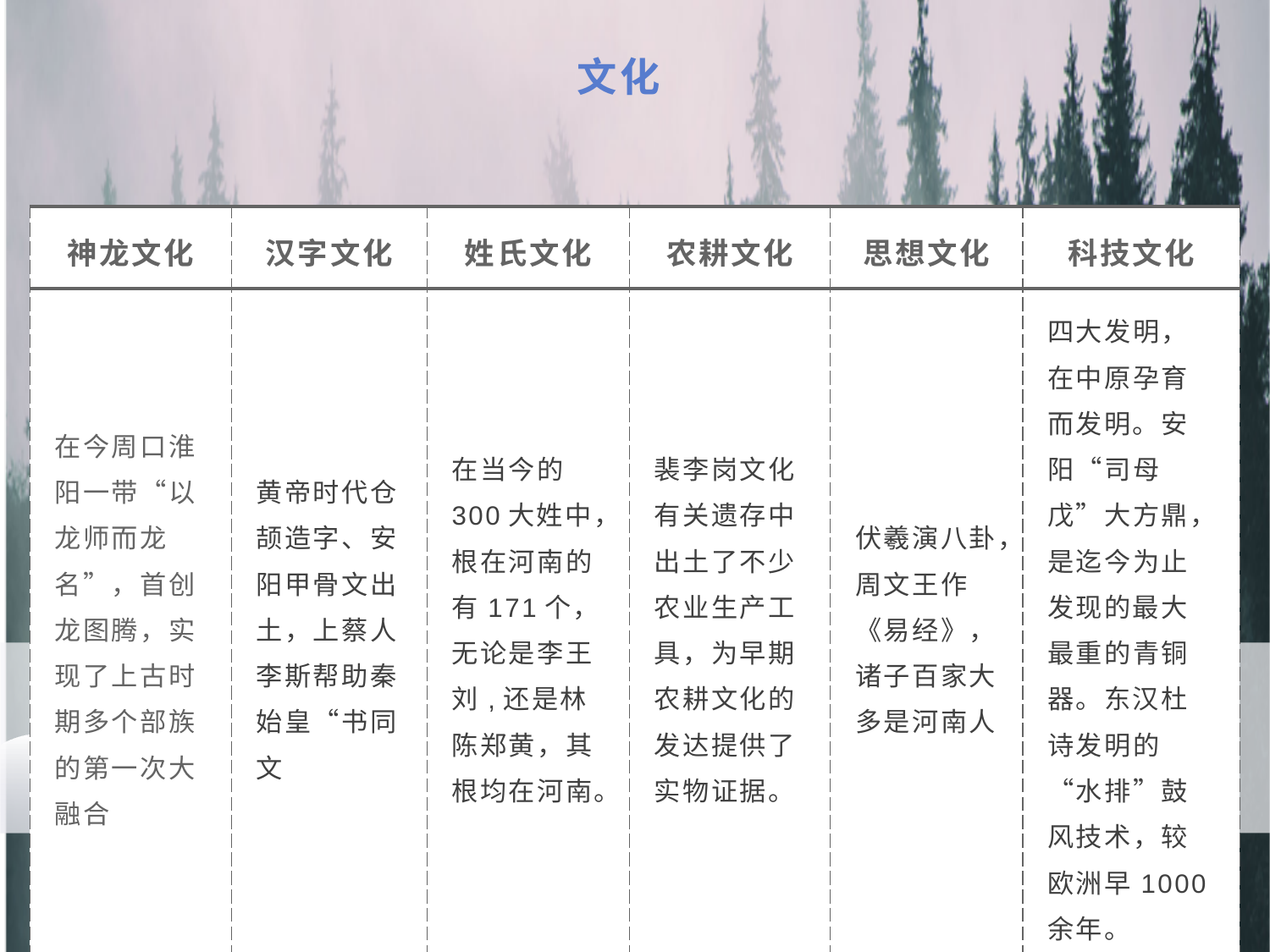

# 文化
| 神龙文化 | 汉字文化 | 姓氏文化 | 农耕文化 | 思想文化 | 科技文化 |
| --- | --- | --- | --- | --- | --- |
| 在今周口淮阳一带“以龙师而龙名”，首创龙图腾，实现了上古时期多个部族的第一次大融合 | 黄帝时代仓颉造字、安阳甲骨文出土，上蔡人李斯帮助秦始皇“书同文 | 在当今的300大姓中，根在河南的有171个，无论是李王刘,还是林陈郑黄，其根均在河南。 | 裴李岗文化有关遗存中出土了不少农业生产工具，为早期农耕文化的发达提供了实物证据。 | 伏羲演八卦，周文王作《易经》，诸子百家大多是河南人 | 四大发明，在中原孕育而发明。安阳“司母戊”大方鼎，是迄今为止发现的最大最重的青铜器。东汉杜诗发明的“水排”鼓风技术，较欧洲早1000余年。 |